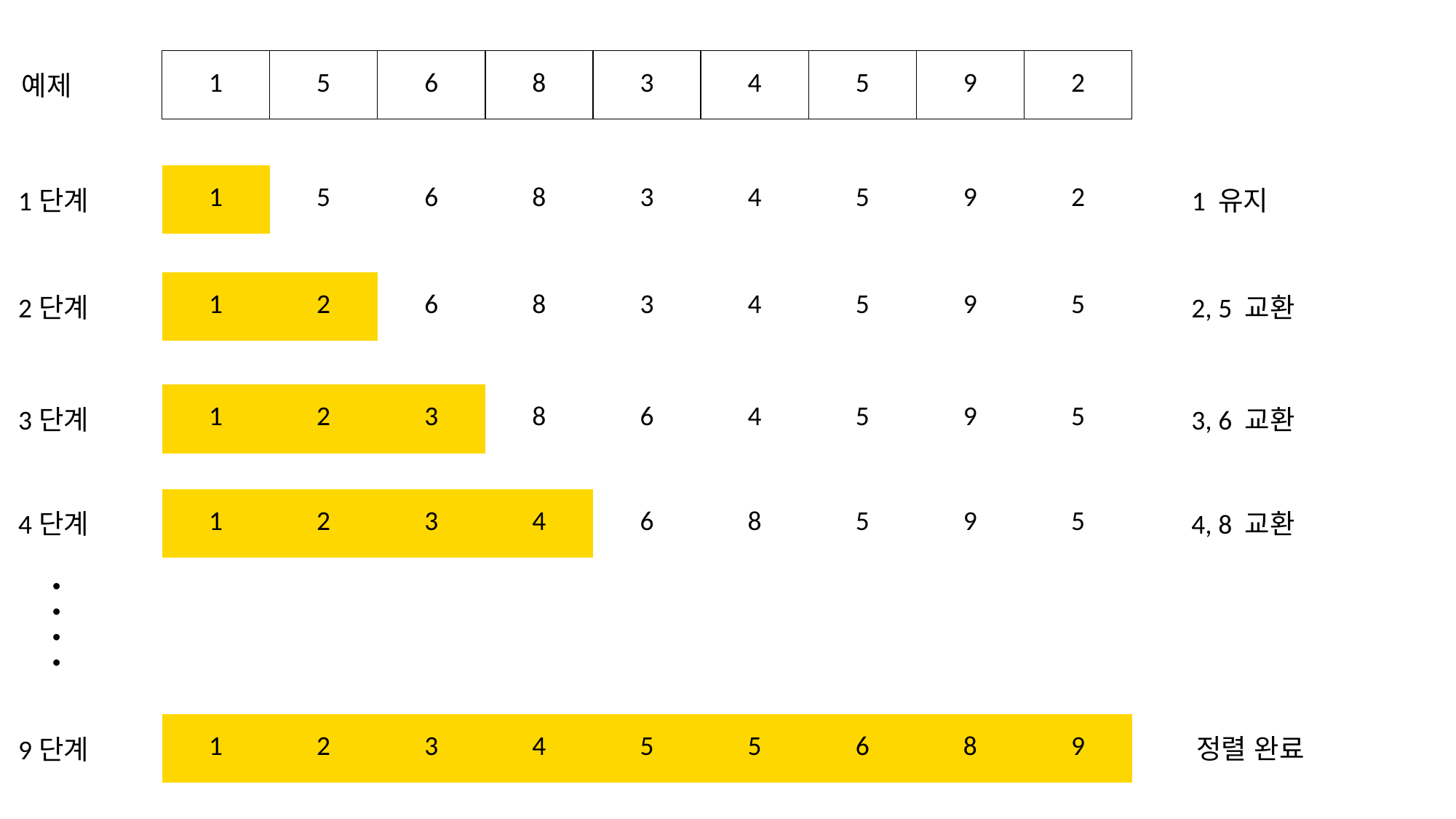

| 1 | 5 | 6 | 8 | 3 | 4 | 5 | 9 | 2 |
| --- | --- | --- | --- | --- | --- | --- | --- | --- |
예제
| 1 | 5 | 6 | 8 | 3 | 4 | 5 | 9 | 2 |
| --- | --- | --- | --- | --- | --- | --- | --- | --- |
1 유지
1단계
| 1 | 2 | 6 | 8 | 3 | 4 | 5 | 9 | 5 |
| --- | --- | --- | --- | --- | --- | --- | --- | --- |
2, 5 교환
2단계
| 1 | 2 | 3 | 8 | 6 | 4 | 5 | 9 | 5 |
| --- | --- | --- | --- | --- | --- | --- | --- | --- |
3, 6 교환
3단계
| 1 | 2 | 3 | 4 | 6 | 8 | 5 | 9 | 5 |
| --- | --- | --- | --- | --- | --- | --- | --- | --- |
4, 8 교환
4단계
. . . . .
| 1 | 2 | 3 | 4 | 5 | 5 | 6 | 8 | 9 |
| --- | --- | --- | --- | --- | --- | --- | --- | --- |
정렬 완료
9단계